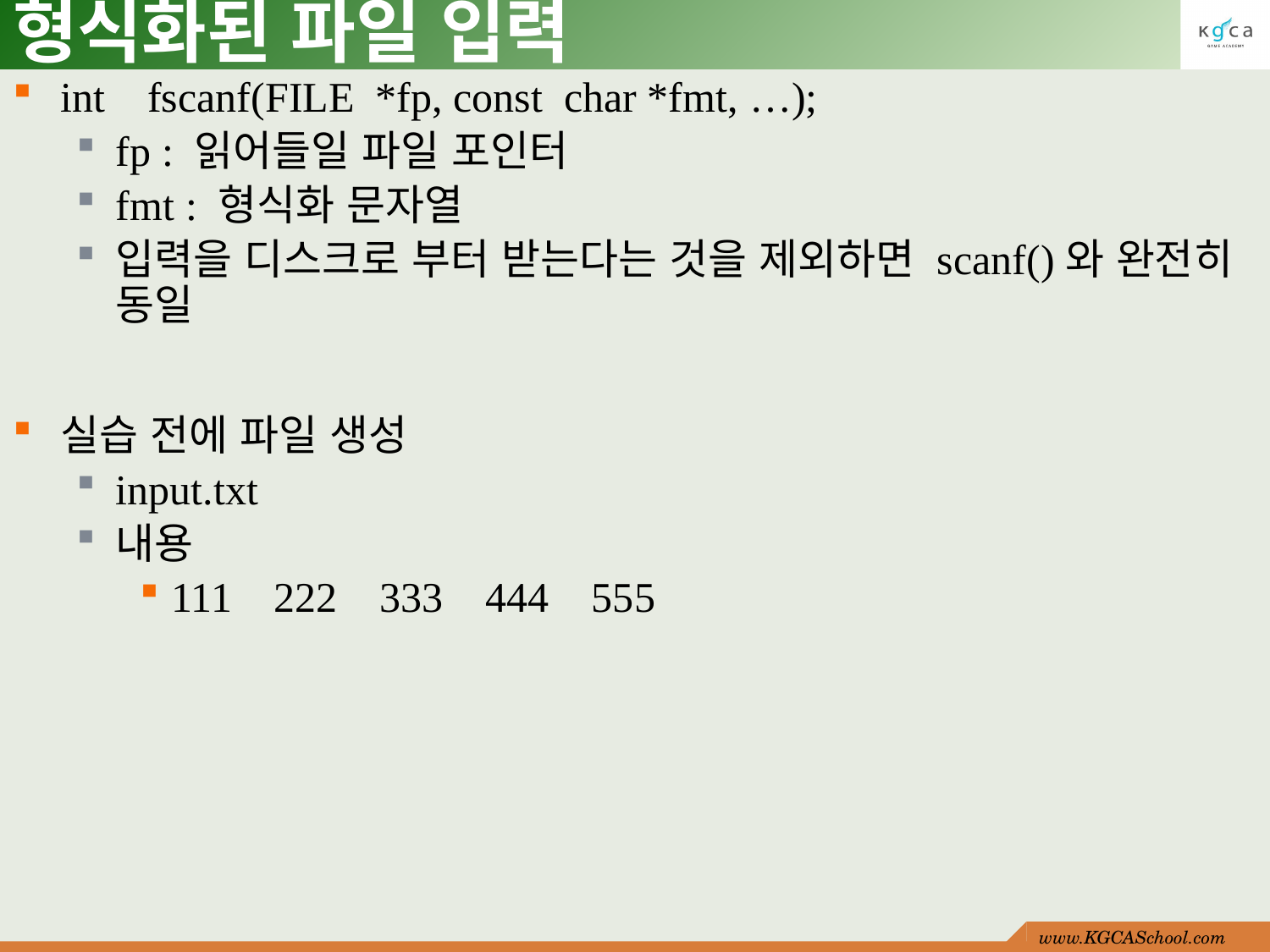

# 형식화된 파일 입력
int    fscanf(FILE  *fp, const  char *fmt, …);
fp : 읽어들일 파일 포인터
fmt : 형식화 문자열
입력을 디스크로 부터 받는다는 것을 제외하면 scanf()와 완전히 동일

실습 전에 파일 생성
input.txt
내용
111    222    333    444    555